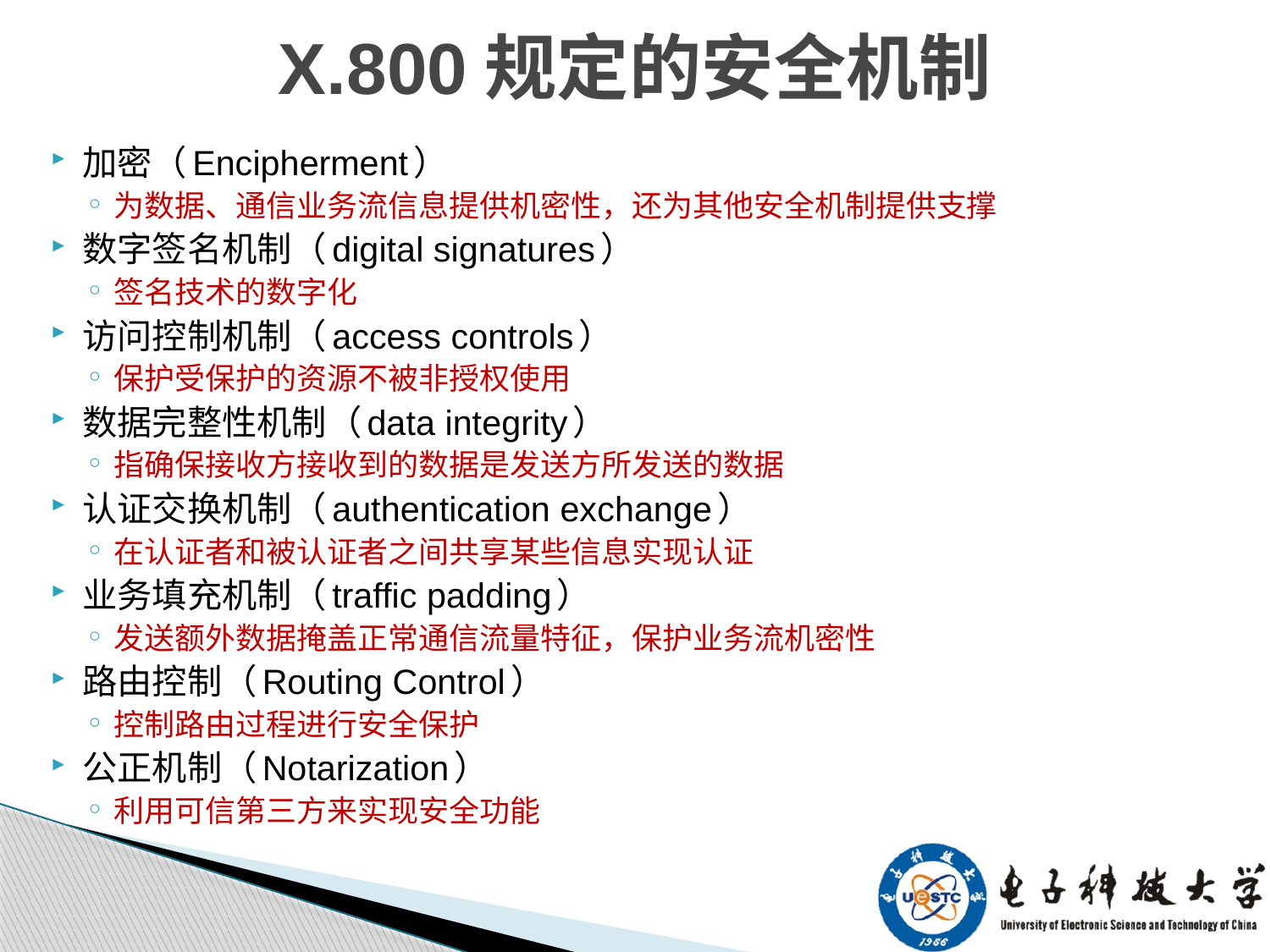

# X.800规定的安全机制
加密（Encipherment）
为数据、通信业务流信息提供机密性，还为其他安全机制提供支撑
数字签名机制（digital signatures）
签名技术的数字化
访问控制机制（access controls）
保护受保护的资源不被非授权使用
数据完整性机制（data integrity）
指确保接收方接收到的数据是发送方所发送的数据
认证交换机制（authentication exchange）
在认证者和被认证者之间共享某些信息实现认证
业务填充机制（traffic padding）
发送额外数据掩盖正常通信流量特征，保护业务流机密性
路由控制（Routing Control）
控制路由过程进行安全保护
公正机制（Notarization）
利用可信第三方来实现安全功能